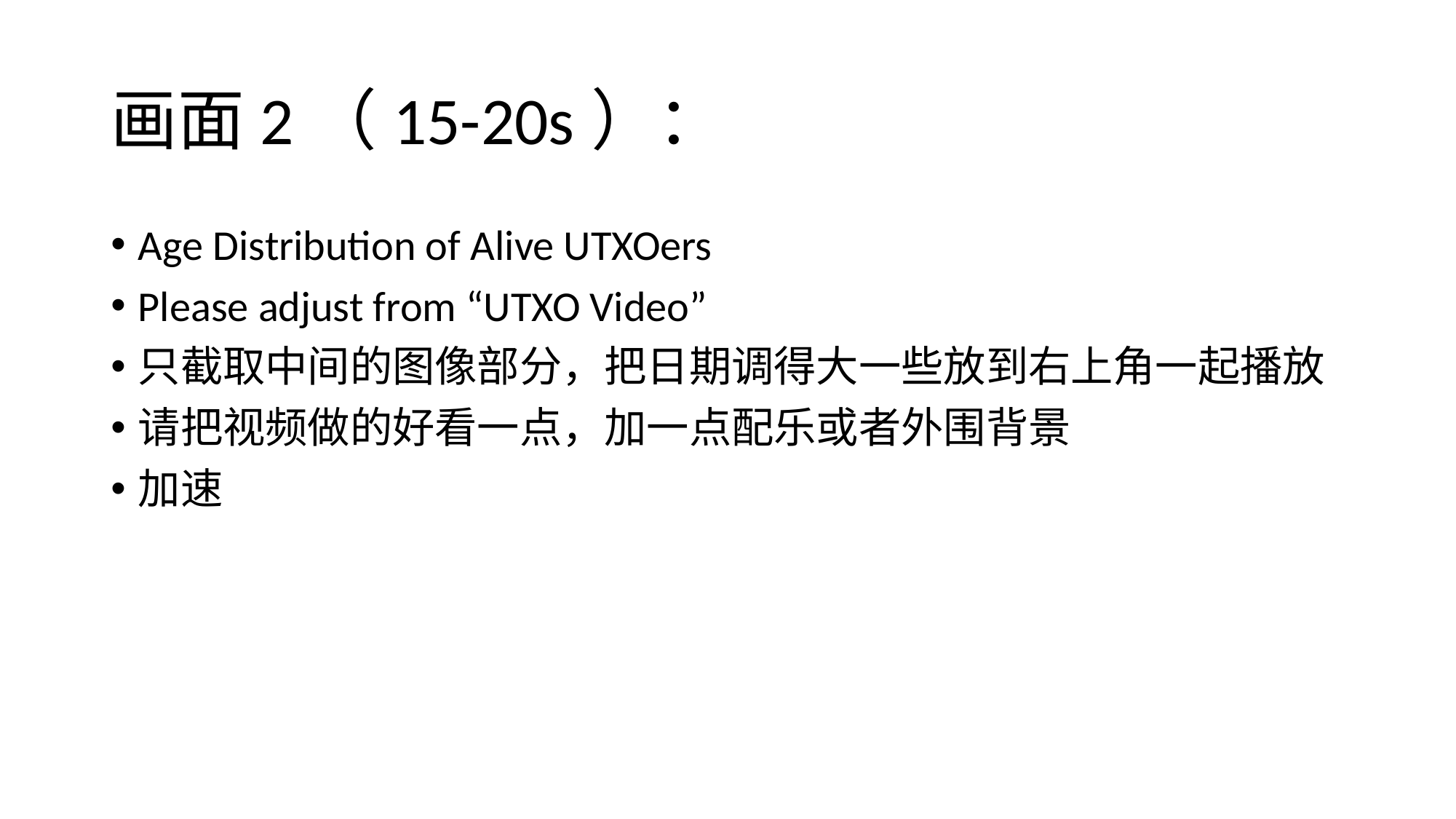

# 画面2（15-20s）：
Age Distribution of Alive UTXOers
Please adjust from “UTXO Video”
只截取中间的图像部分，把日期调得大一些放到右上角一起播放
请把视频做的好看一点，加一点配乐或者外围背景
加速